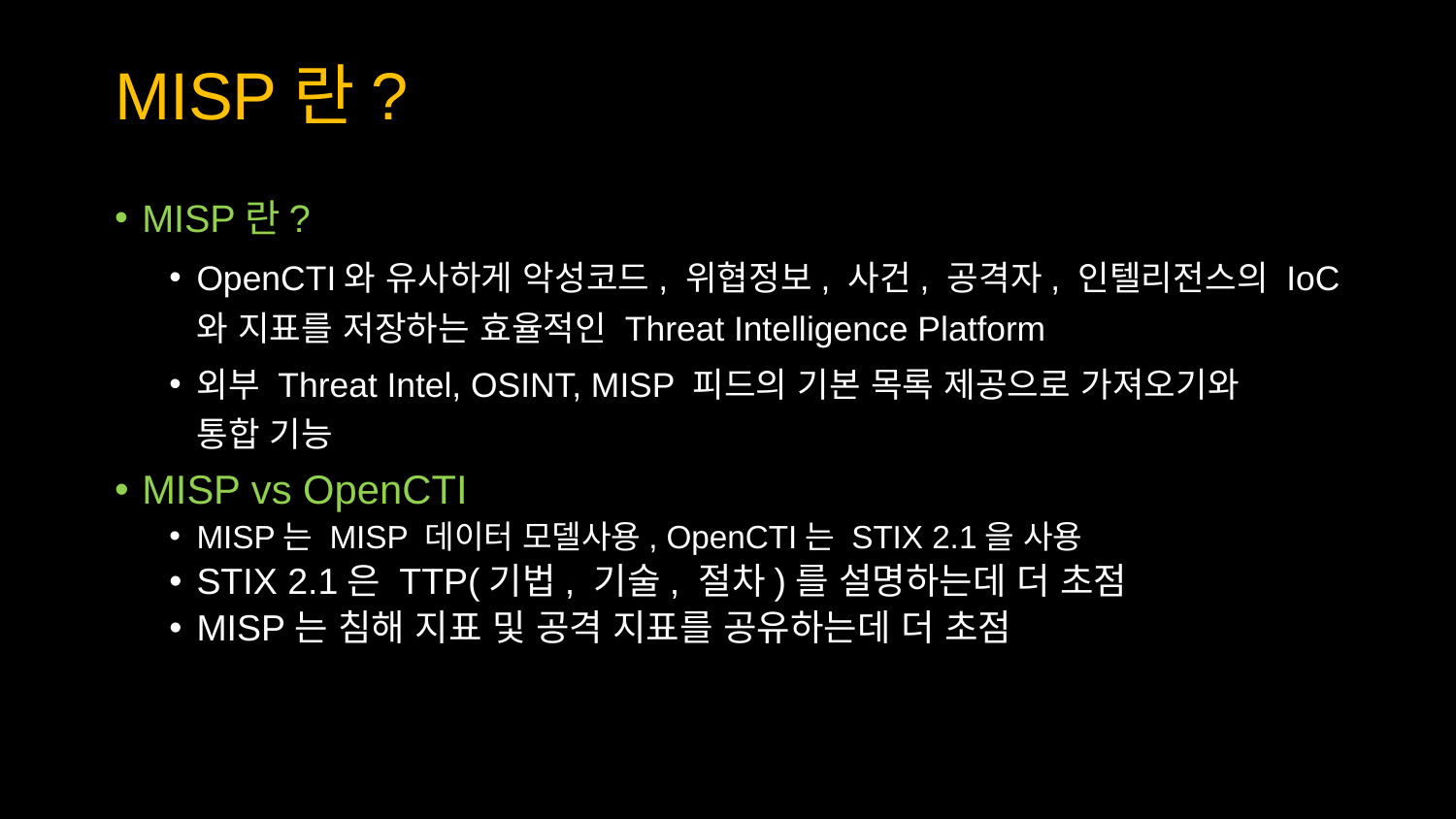

# MISP란?
MISP란?
OpenCTI와 유사하게 악성코드, 위협정보, 사건, 공격자, 인텔리전스의 IoC와 지표를 저장하는 효율적인 Threat Intelligence Platform
외부 Threat Intel, OSINT, MISP 피드의 기본 목록 제공으로 가져오기와
통합 기능
MISP vs OpenCTI
MISP는 MISP 데이터 모델사용, OpenCTI는 STIX 2.1을 사용
STIX 2.1은 TTP(기법, 기술, 절차)를 설명하는데 더 초점
MISP는 침해 지표 및 공격 지표를 공유하는데 더 초점